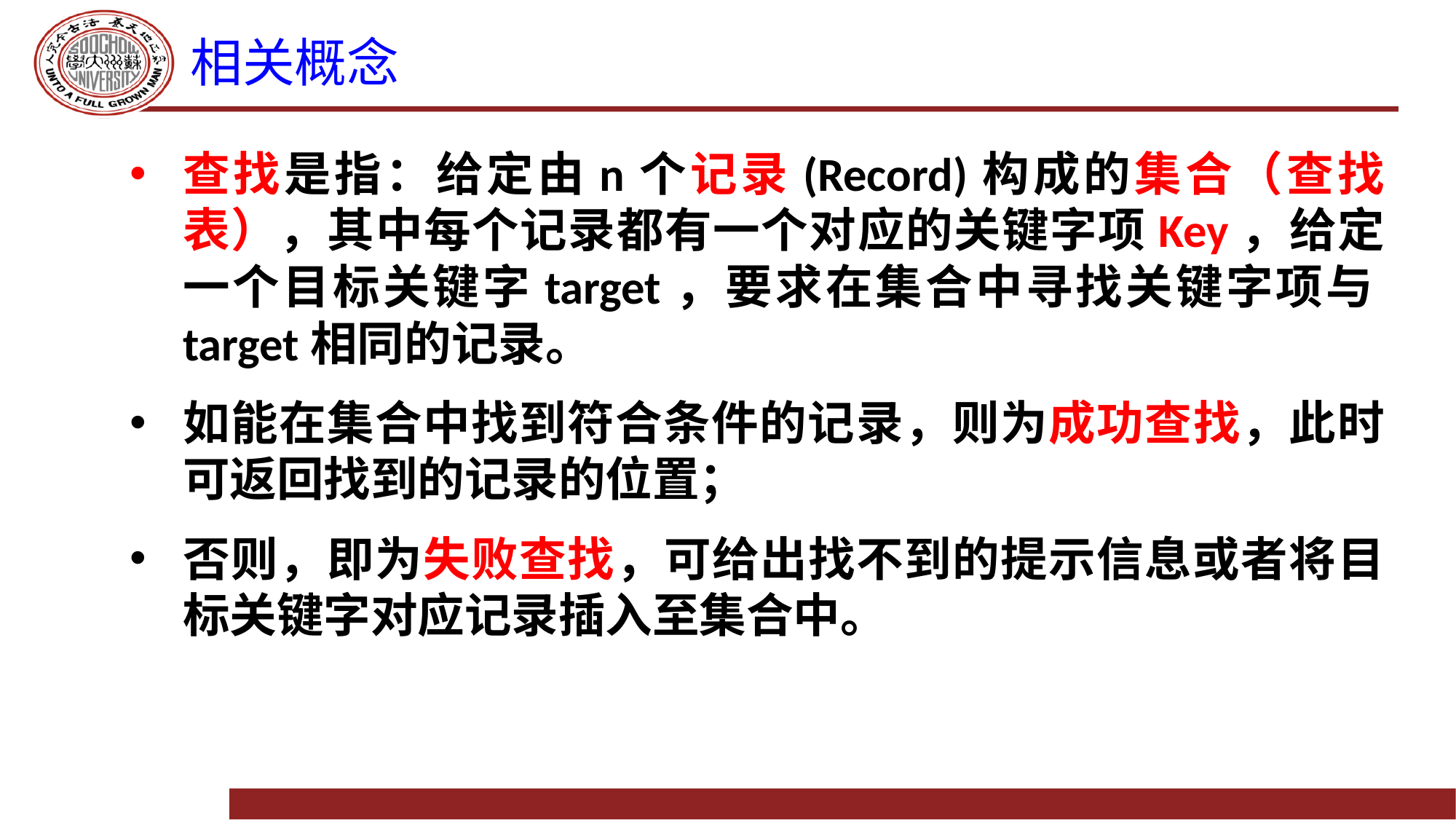

# 相关概念
查找是指：给定由n个记录(Record)构成的集合（查找表），其中每个记录都有一个对应的关键字项Key，给定一个目标关键字target，要求在集合中寻找关键字项与target相同的记录。
如能在集合中找到符合条件的记录，则为成功查找，此时可返回找到的记录的位置；
否则，即为失败查找，可给出找不到的提示信息或者将目标关键字对应记录插入至集合中。